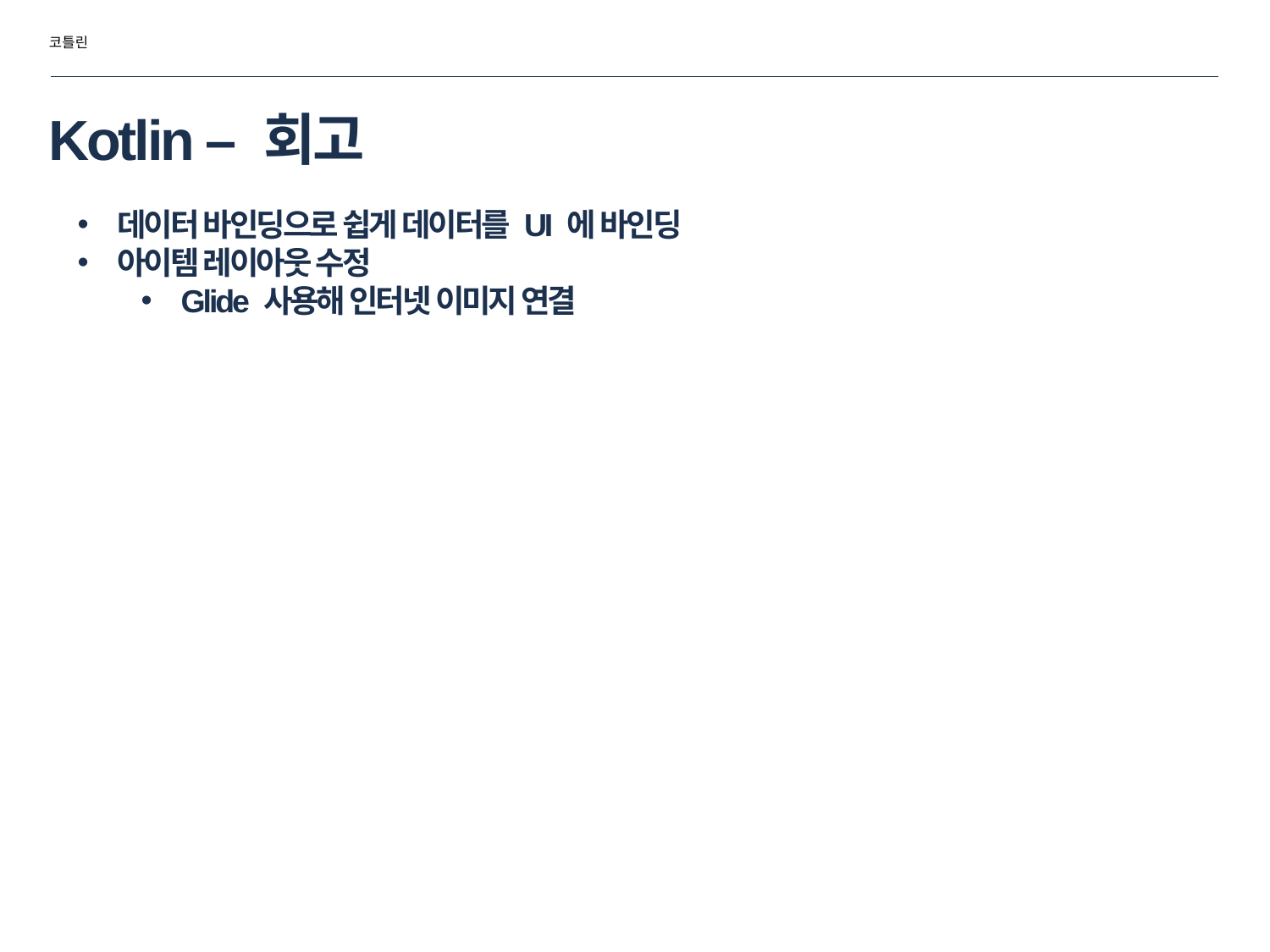

코틀린
# Kotlin – 회고

데이터 바인딩으로 쉽게 데이터를 UI 에 바인딩
아이템 레이아웃 수정
Glide 사용해 인터넷 이미지 연결